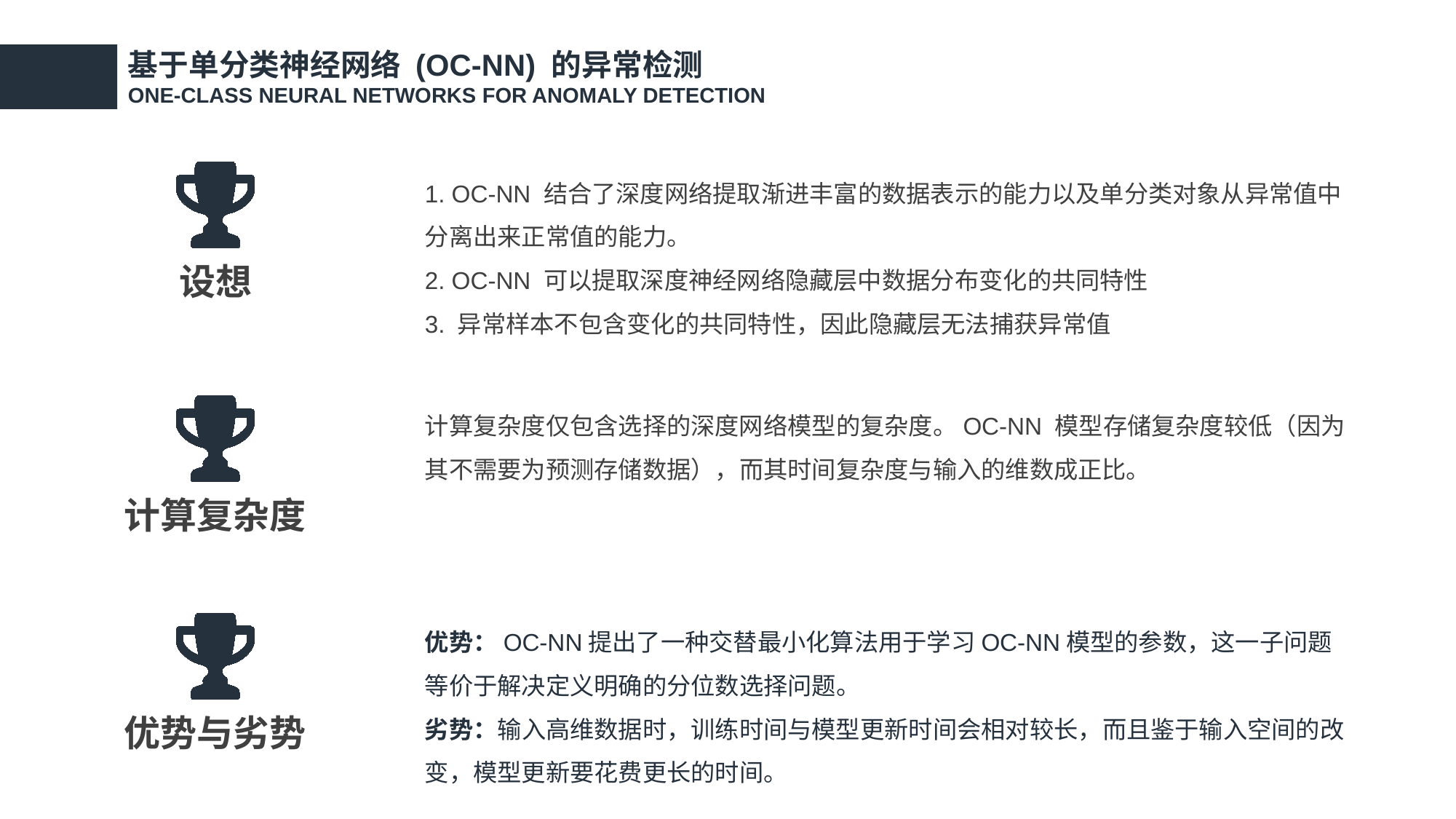

基于单分类神经网络 (OC-NN) 的异常检测
ONE-CLASS NEURAL NETWORKS FOR ANOMALY DETECTION

1. OC-NN 结合了深度网络提取渐进丰富的数据表示的能力以及单分类对象从异常值中分离出来正常值的能力。
2. OC-NN 可以提取深度神经网络隐藏层中数据分布变化的共同特性
3. 异常样本不包含变化的共同特性，因此隐藏层无法捕获异常值

设想
计算复杂度仅包含选择的深度网络模型的复杂度。OC-NN 模型存储复杂度较低（因为其不需要为预测存储数据），而其时间复杂度与输入的维数成正比。

计算复杂度
优势：OC-NN提出了一种交替最小化算法用于学习OC-NN模型的参数，这一子问题等价于解决定义明确的分位数选择问题。
劣势：输入高维数据时，训练时间与模型更新时间会相对较长，而且鉴于输入空间的改变，模型更新要花费更长的时间。

优势与劣势